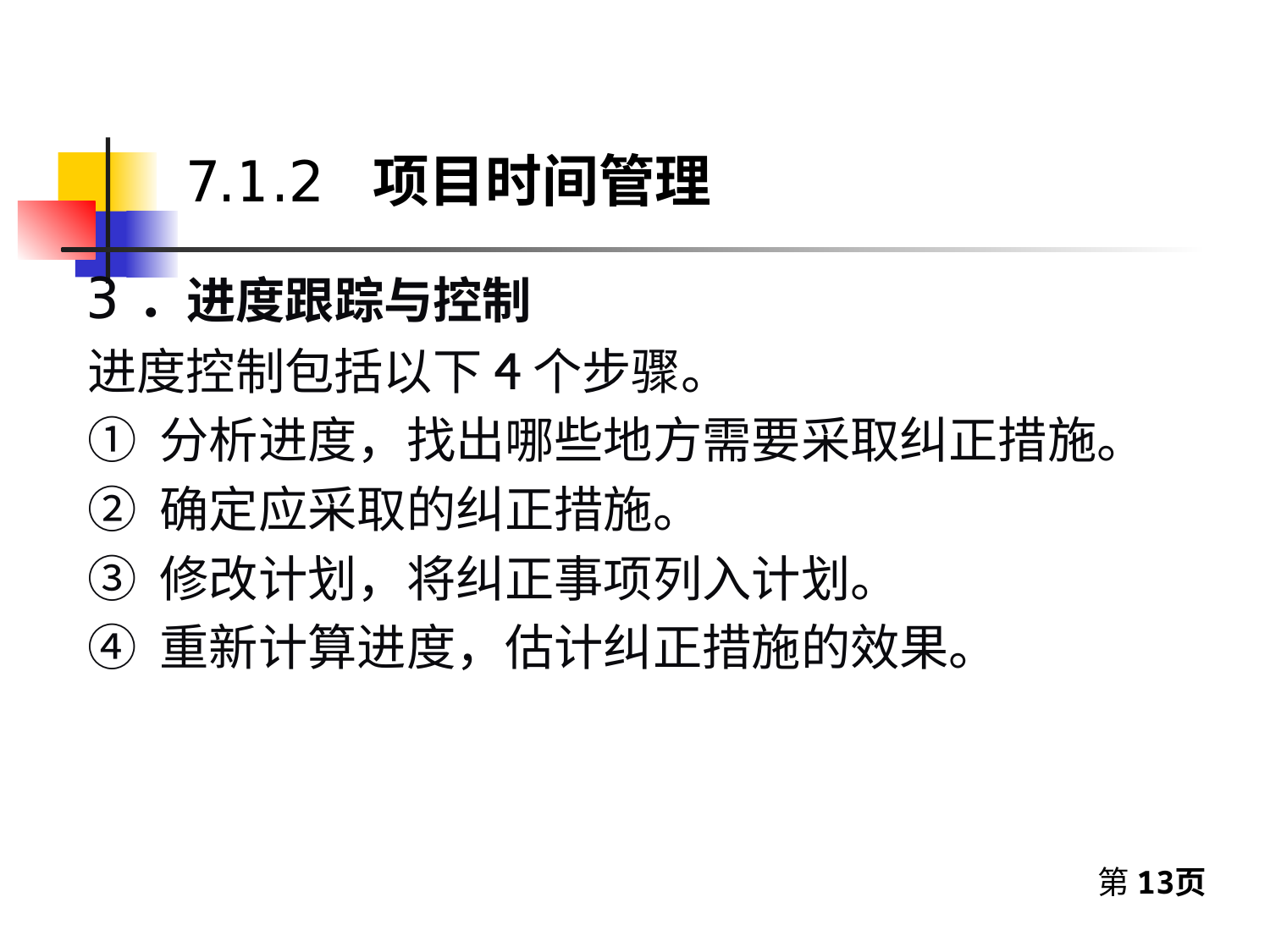

7.1.2  项目时间管理
3．进度跟踪与控制
进度控制包括以下4个步骤。
① 分析进度，找出哪些地方需要采取纠正措施。
② 确定应采取的纠正措施。
③ 修改计划，将纠正事项列入计划。
④ 重新计算进度，估计纠正措施的效果。